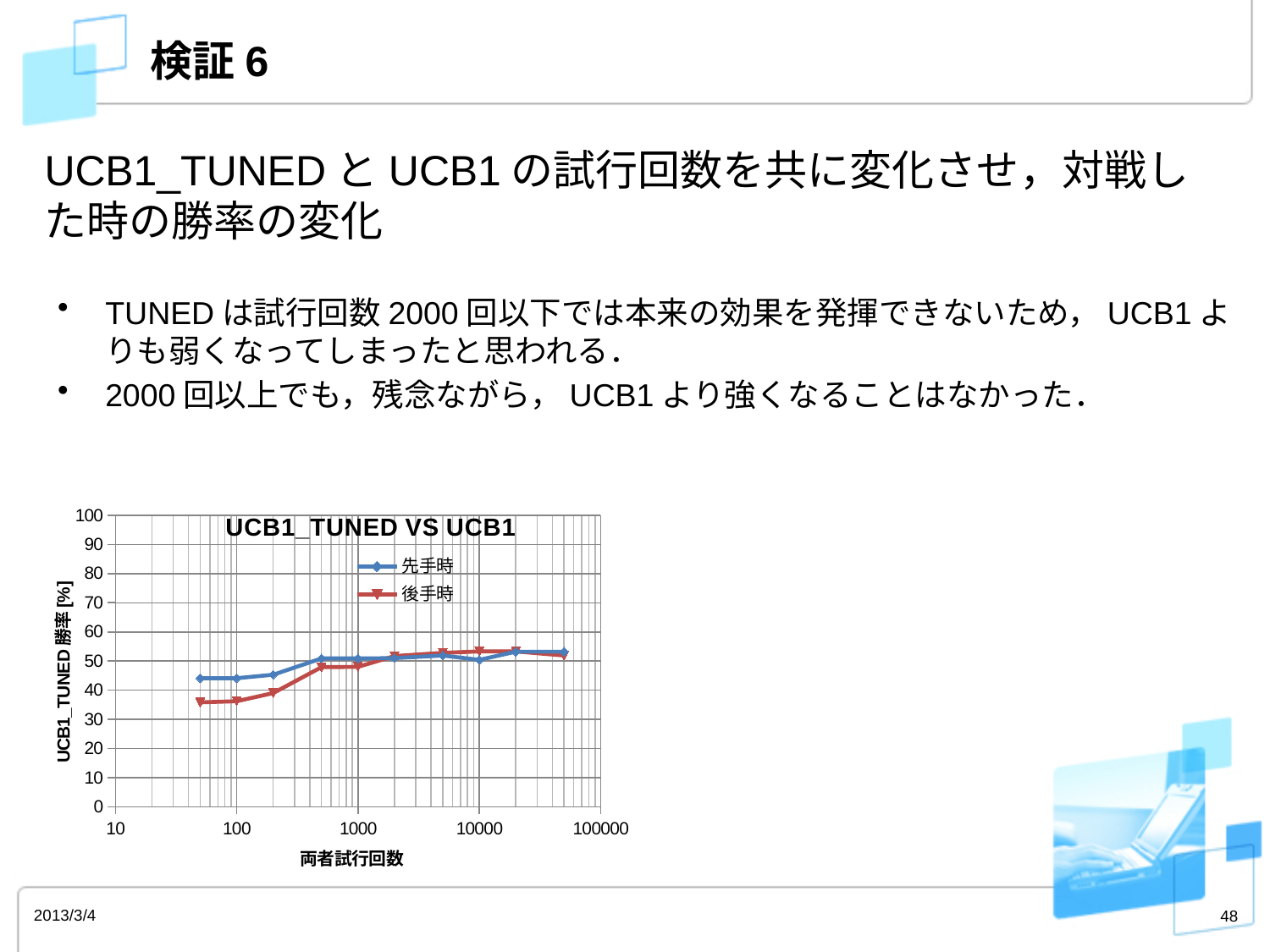

# 検証6
UCB1_TUNEDとUCB1の試行回数を共に変化させ，対戦した時の勝率の変化
TUNEDは試行回数2000回以下では本来の効果を発揮できないため，UCB1よりも弱くなってしまったと思われる．
2000回以上でも，残念ながら，UCB1より強くなることはなかった．

### Chart: UCB1_TUNED VS UCB1

| Category | 先手時 | 後手時 |
|---|---|---|
2013/3/4
48